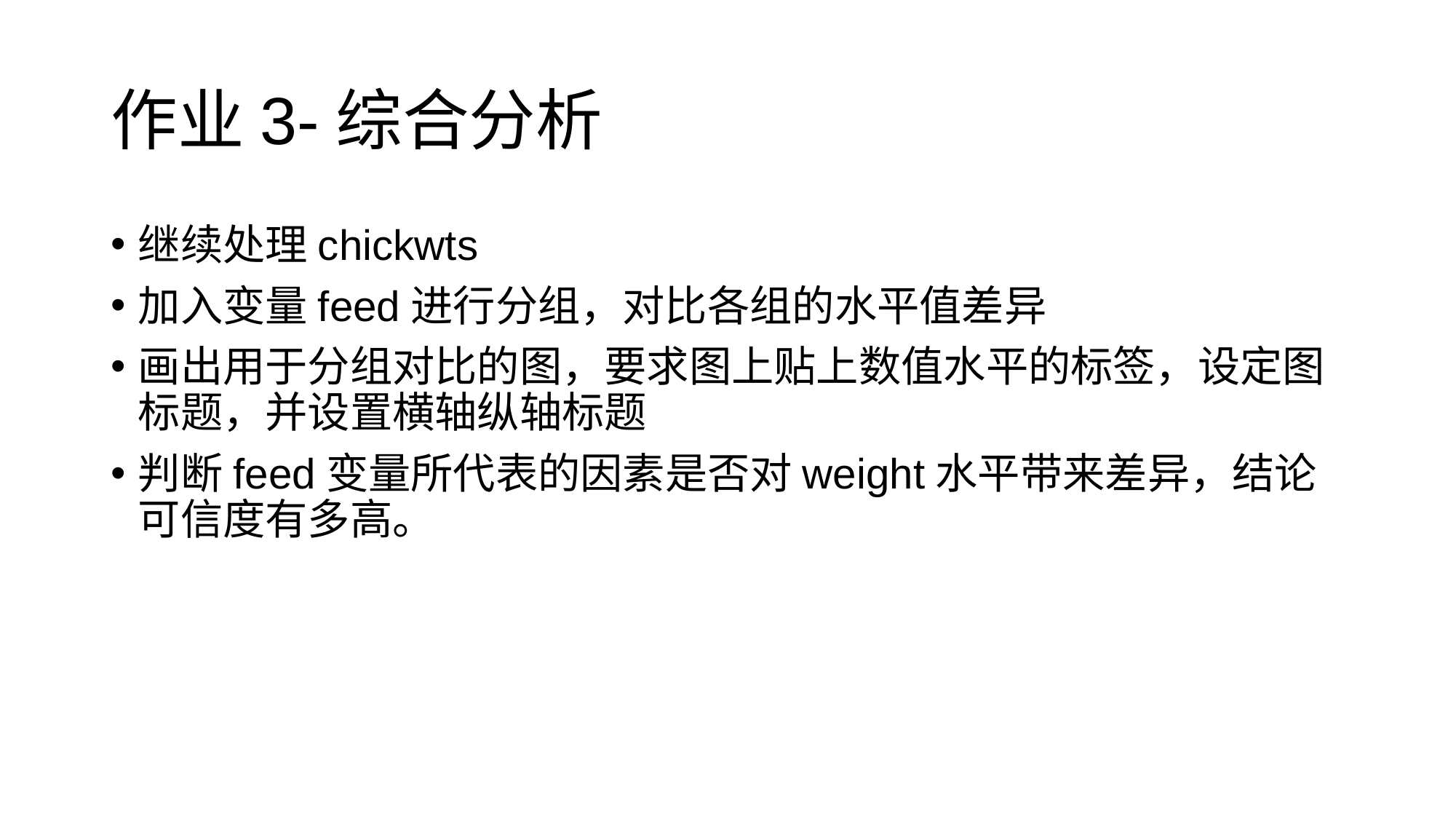

# 作业3-综合分析
继续处理chickwts
加入变量feed进行分组，对比各组的水平值差异
画出用于分组对比的图，要求图上贴上数值水平的标签，设定图标题，并设置横轴纵轴标题
判断feed变量所代表的因素是否对weight水平带来差异，结论可信度有多高。